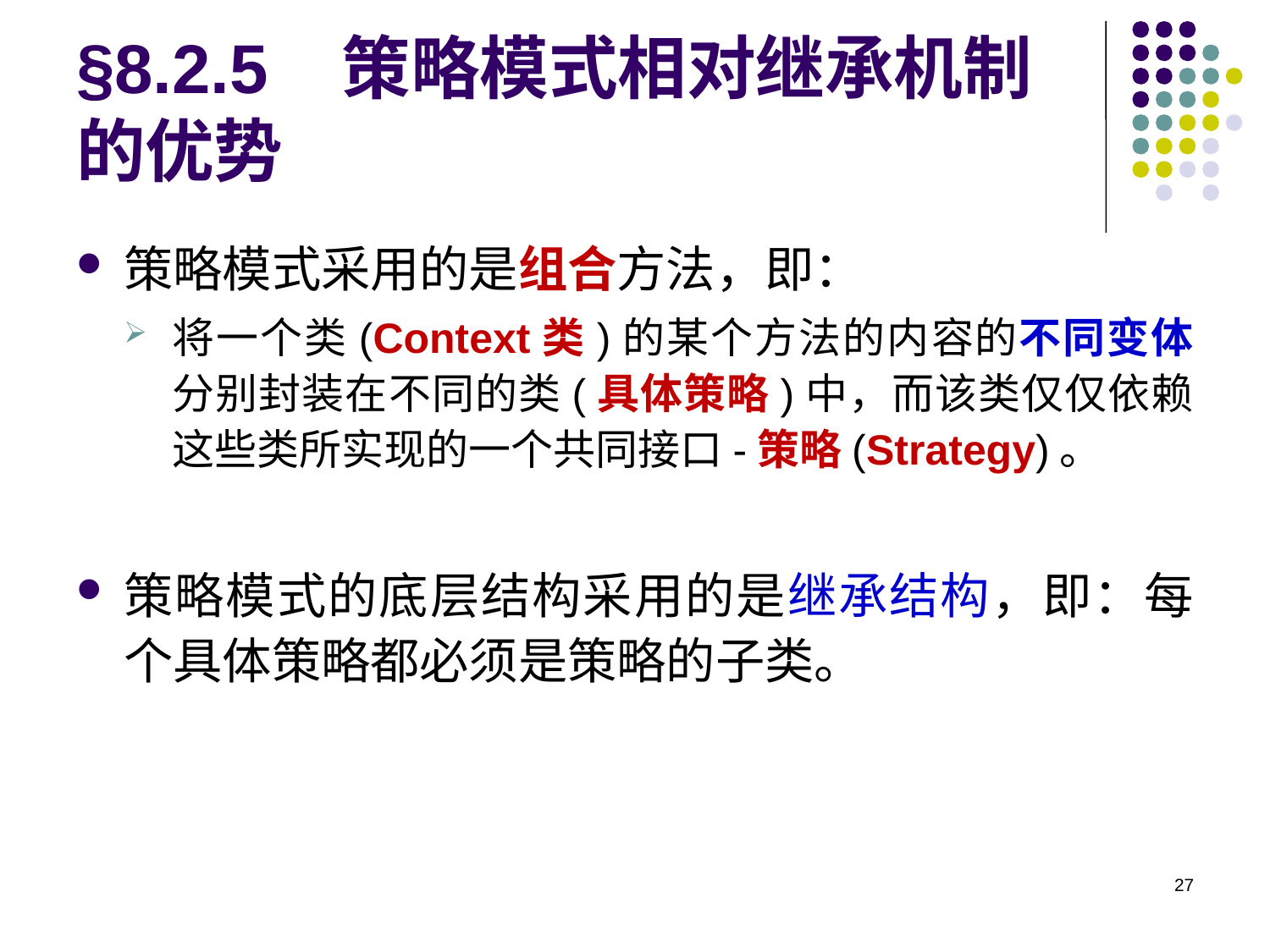

# §8.2.5   策略模式相对继承机制的优势
策略模式采用的是组合方法，即：
将一个类(Context类)的某个方法的内容的不同变体分别封装在不同的类(具体策略)中，而该类仅仅依赖这些类所实现的一个共同接口-策略(Strategy)。

策略模式的底层结构采用的是继承结构，即：每个具体策略都必须是策略的子类。

27